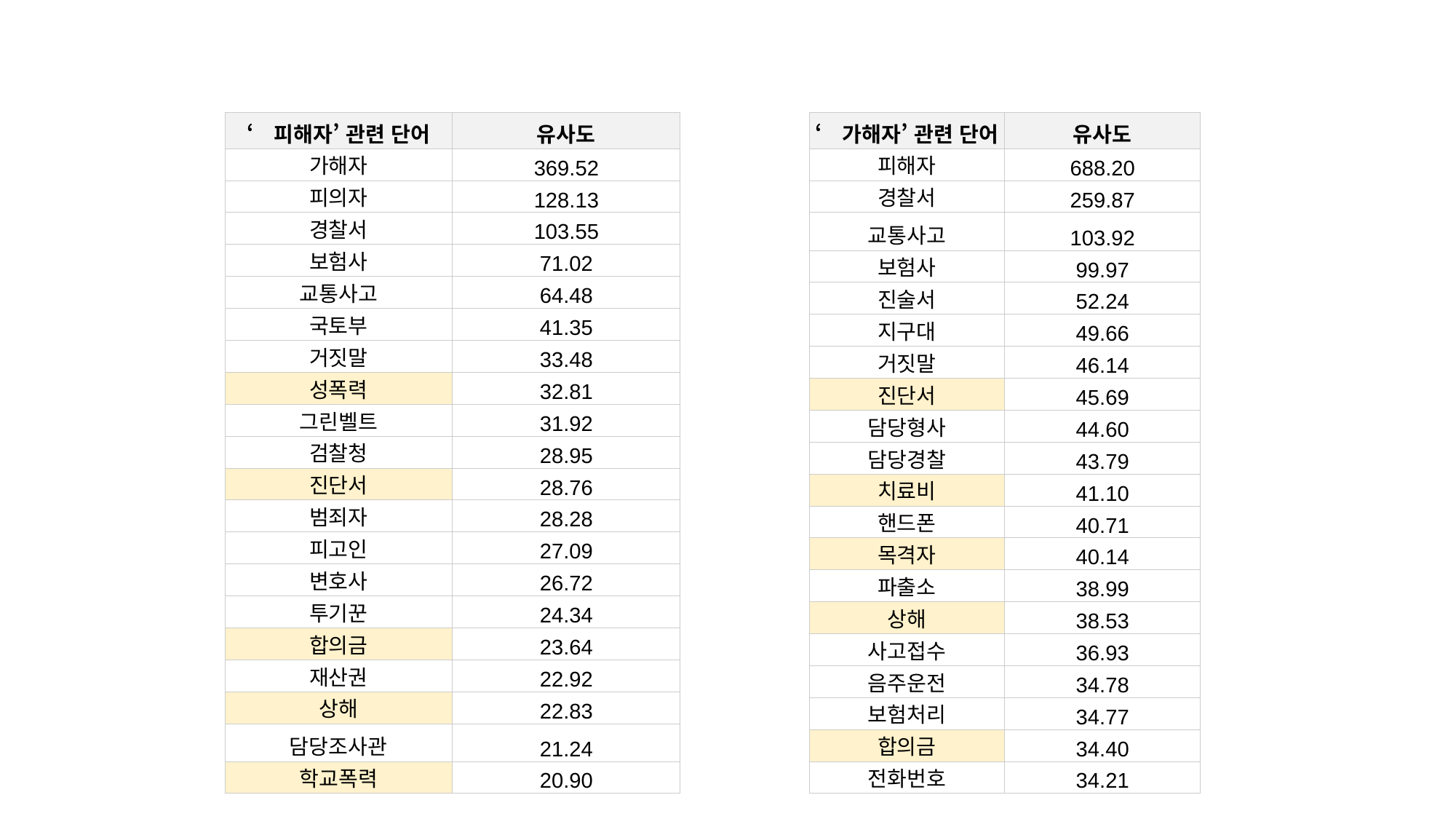

| ‘피해자’ 관련 단어 | 유사도 |
| --- | --- |
| 가해자 | 369.52 |
| 피의자 | 128.13 |
| 경찰서 | 103.55 |
| 보험사 | 71.02 |
| 교통사고 | 64.48 |
| 국토부 | 41.35 |
| 거짓말 | 33.48 |
| 성폭력 | 32.81 |
| 그린벨트 | 31.92 |
| 검찰청 | 28.95 |
| 진단서 | 28.76 |
| 범죄자 | 28.28 |
| 피고인 | 27.09 |
| 변호사 | 26.72 |
| 투기꾼 | 24.34 |
| 합의금 | 23.64 |
| 재산권 | 22.92 |
| 상해 | 22.83 |
| 담당조사관 | 21.24 |
| 학교폭력 | 20.90 |
| ‘가해자’ 관련 단어 | 유사도 |
| --- | --- |
| 피해자 | 688.20 |
| 경찰서 | 259.87 |
| 교통사고 | 103.92 |
| 보험사 | 99.97 |
| 진술서 | 52.24 |
| 지구대 | 49.66 |
| 거짓말 | 46.14 |
| 진단서 | 45.69 |
| 담당형사 | 44.60 |
| 담당경찰 | 43.79 |
| 치료비 | 41.10 |
| 핸드폰 | 40.71 |
| 목격자 | 40.14 |
| 파출소 | 38.99 |
| 상해 | 38.53 |
| 사고접수 | 36.93 |
| 음주운전 | 34.78 |
| 보험처리 | 34.77 |
| 합의금 | 34.40 |
| 전화번호 | 34.21 |